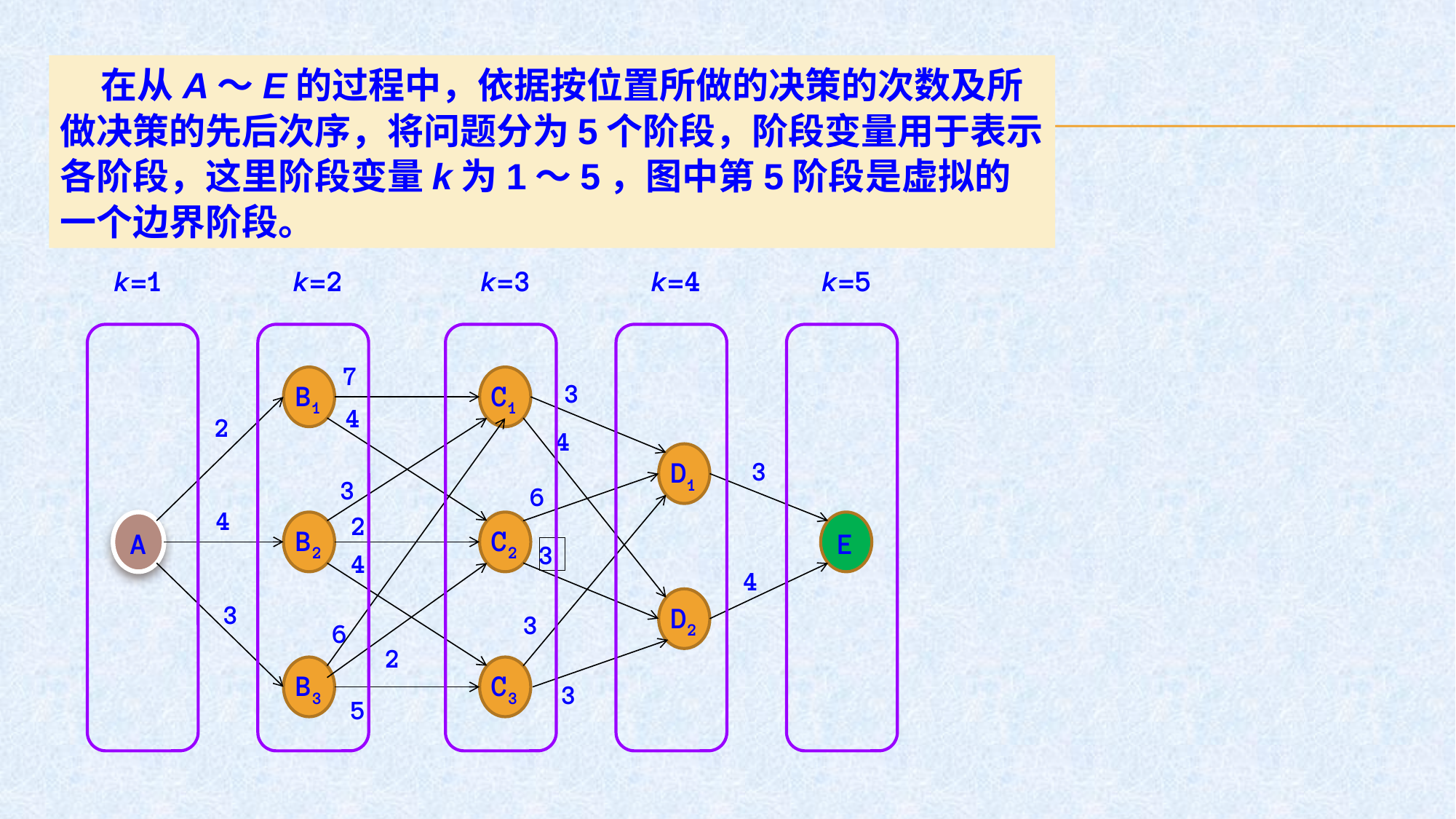

在从A～E的过程中，依据按位置所做的决策的次数及所做决策的先后次序，将问题分为5个阶段，阶段变量用于表示各阶段，这里阶段变量k为1～5，图中第5阶段是虚拟的一个边界阶段。
k=1

k=2

k=3

k=4

k=5

7
B1
C1
3
4
2
4
D1
3
3
6
4
2
A
B2
C2
E
3
4
4
D2
3
3
6
2
B3
C3
3
5